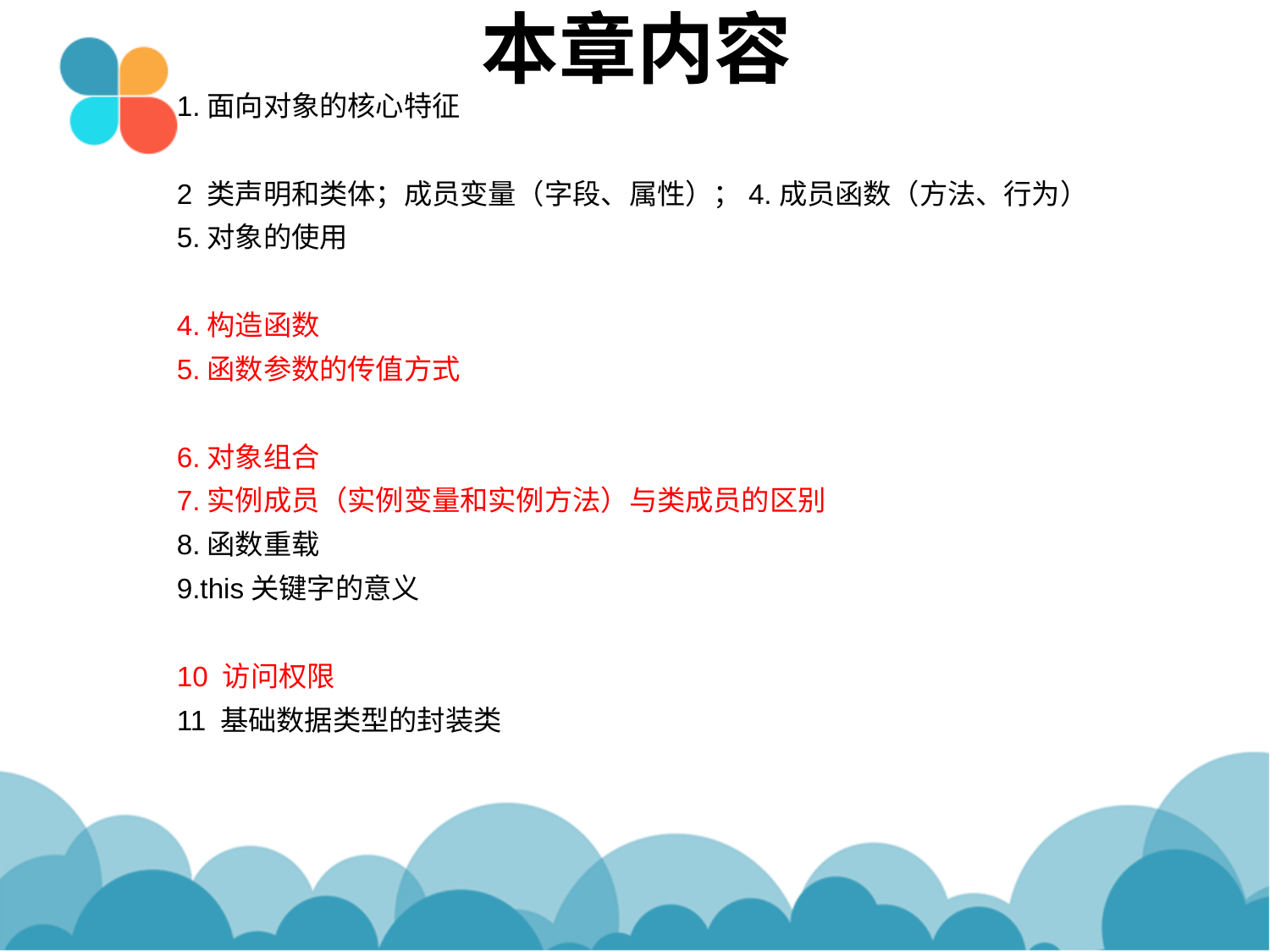

# 本章内容

1.面向对象的核心特征

2 类声明和类体；成员变量（字段、属性）；4.成员函数（方法、行为）
5.对象的使用

4.构造函数
5.函数参数的传值方式

6.对象组合
7.实例成员（实例变量和实例方法）与类成员的区别
8.函数重载
9.this关键字的意义

10 访问权限
11 基础数据类型的封装类

2